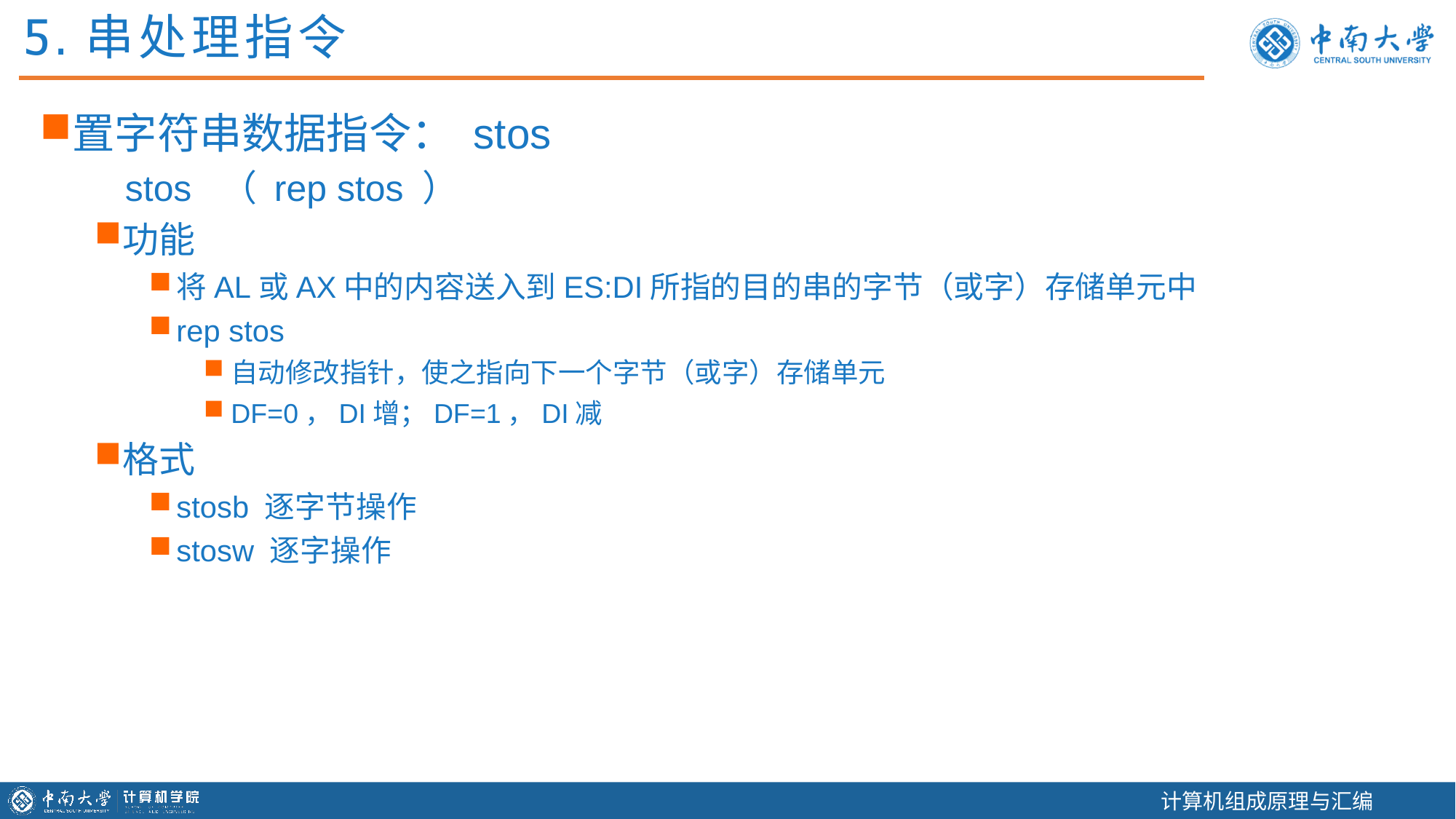

5.串处理指令
置字符串数据指令： stos
   stos  （ rep stos ）
功能
将AL或AX中的内容送入到ES:DI所指的目的串的字节（或字）存储单元中
rep stos
自动修改指针，使之指向下一个字节（或字）存储单元
DF=0，DI增；DF=1，DI减
格式
stosb 逐字节操作
stosw 逐字操作

54